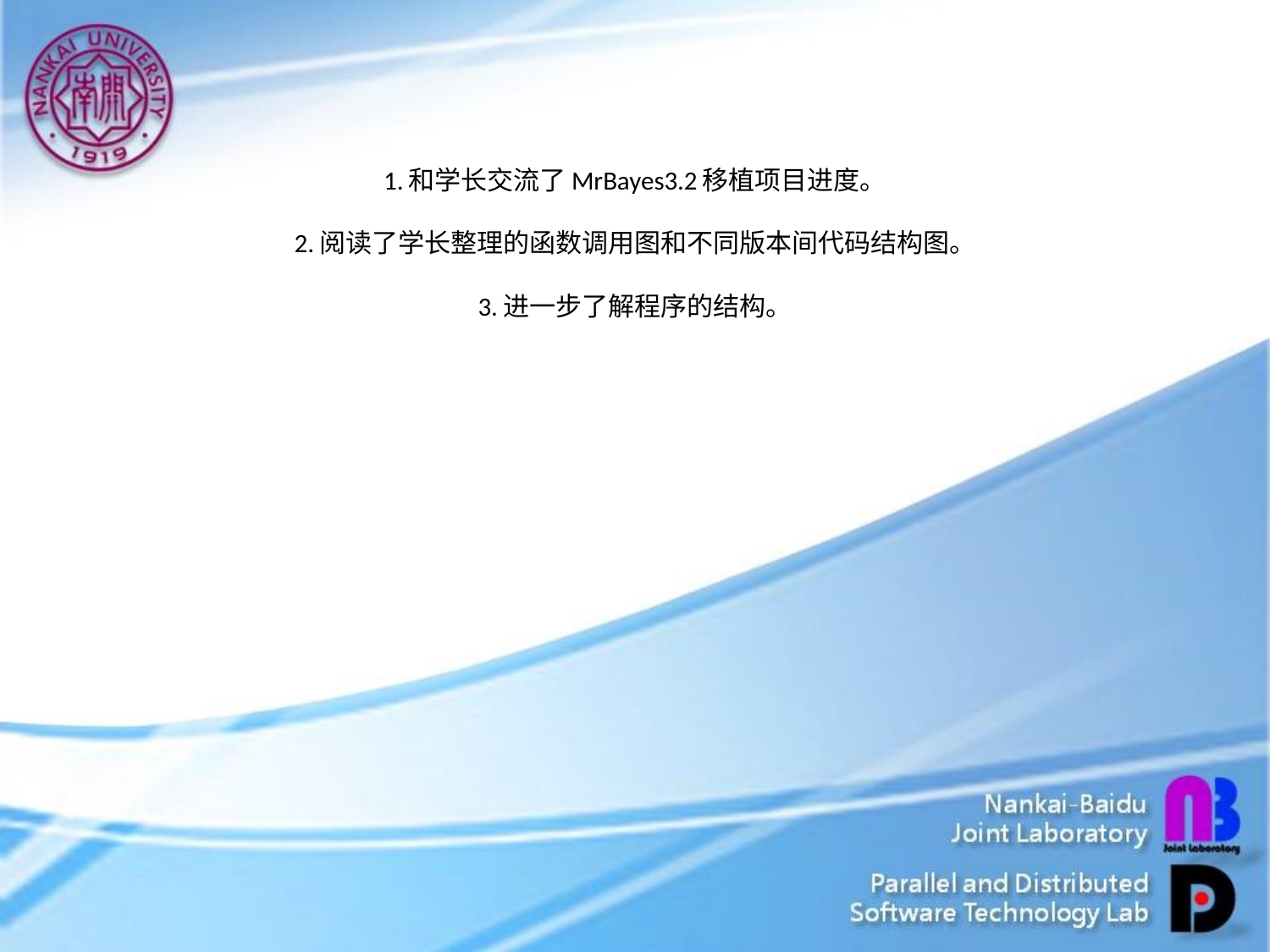

# 1.和学长交流了MrBayes3.2移植项目进度。 2.阅读了学长整理的函数调用图和不同版本间代码结构图。 3.进一步了解程序的结构。